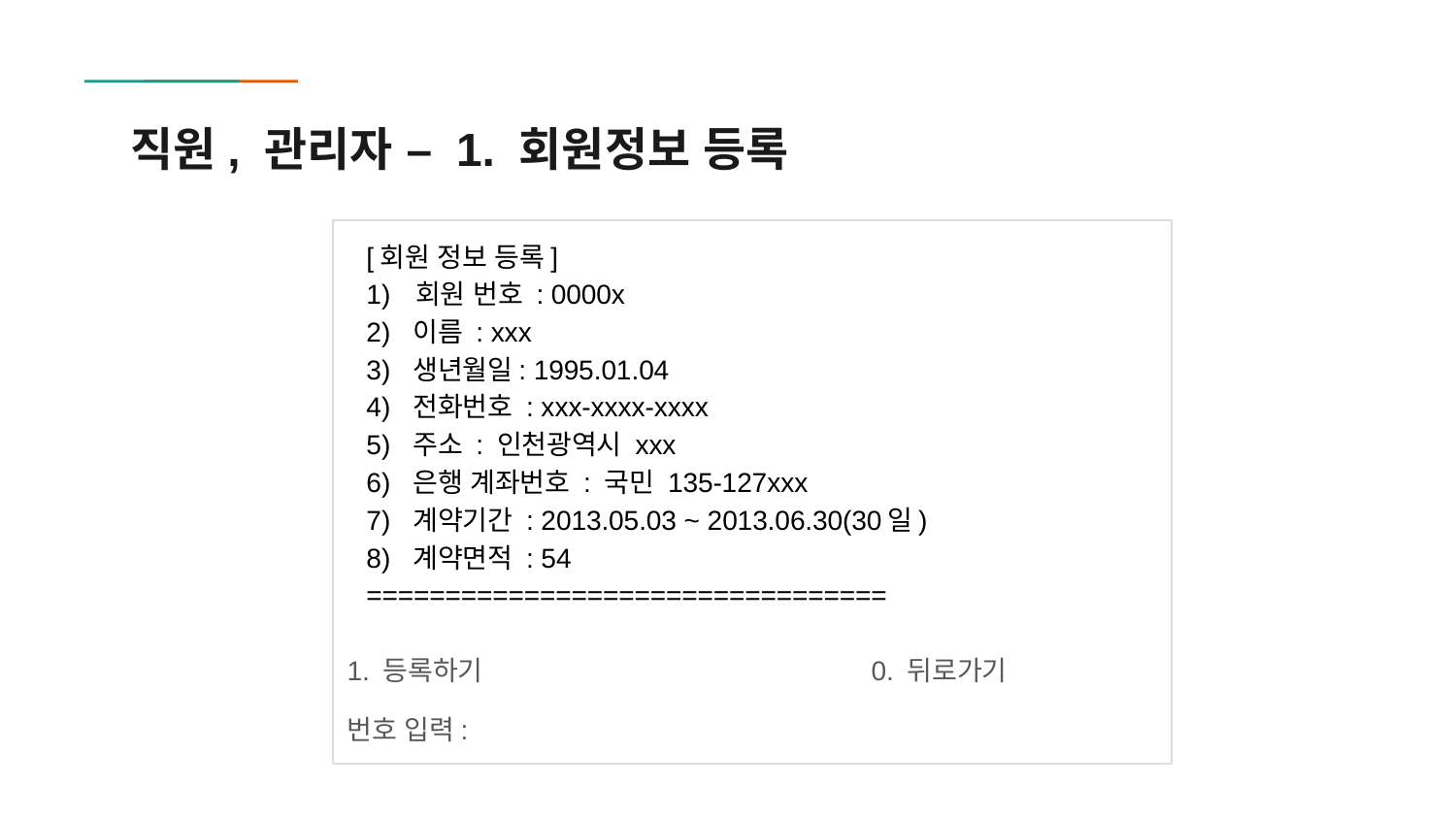

# 직원, 관리자 – 1. 회원정보 등록
[회원 정보 등록]
회원 번호 : 0000x
이름 : xxx
생년월일: 1995.01.04
전화번호 : xxx-xxxx-xxxx
주소 : 인천광역시 xxx
은행 계좌번호 : 국민 135-127xxx
계약기간 : 2013.05.03 ~ 2013.06.30(30일)
계약면적 : 54
=================================

1. 등록하기			0. 뒤로가기
번호 입력: